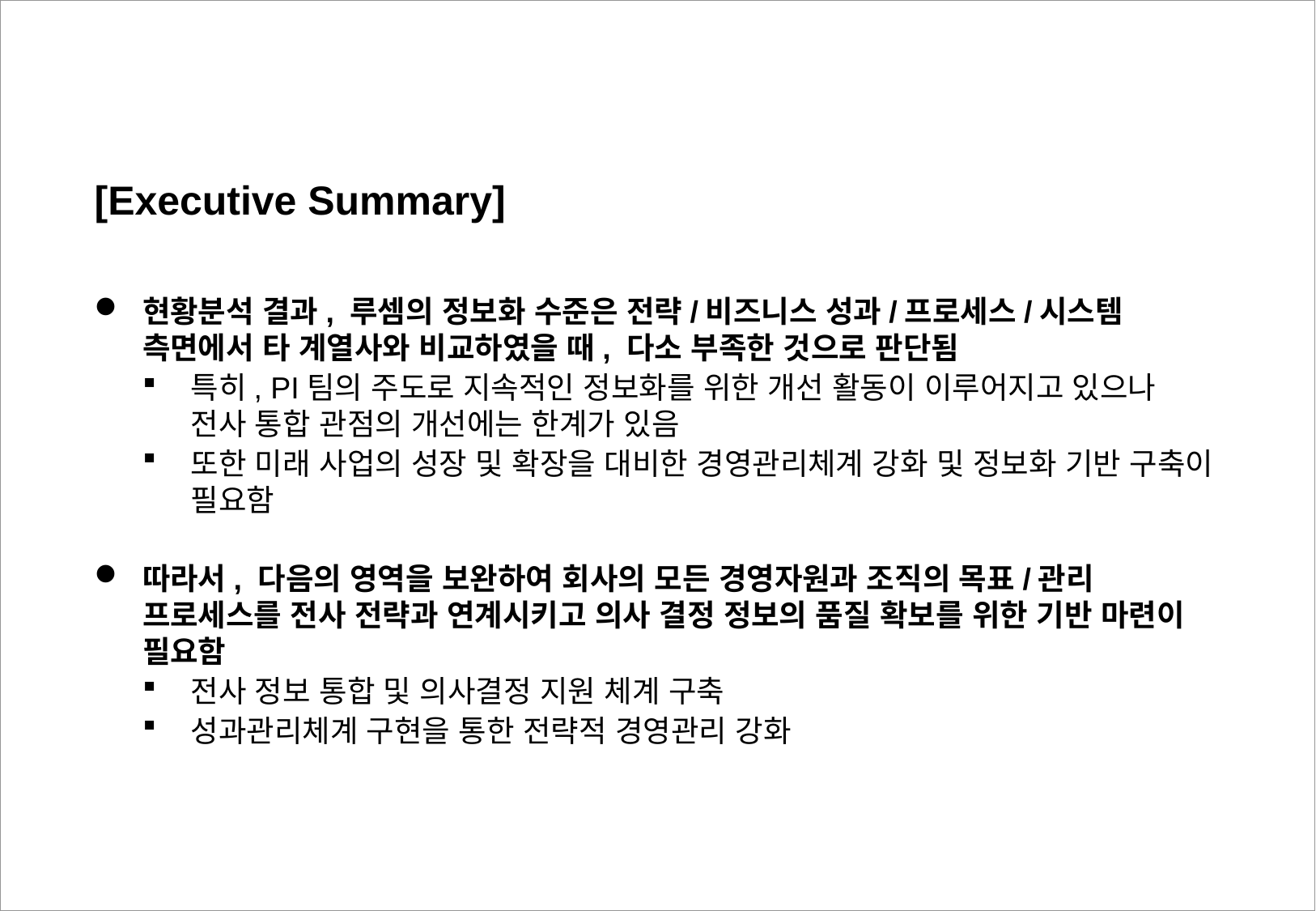

[Executive Summary]

현황분석 결과, 루셈의 정보화 수준은 전략/비즈니스 성과/프로세스/시스템 측면에서 타 계열사와 비교하였을 때, 다소 부족한 것으로 판단됨
특히, PI팀의 주도로 지속적인 정보화를 위한 개선 활동이 이루어지고 있으나 전사 통합 관점의 개선에는 한계가 있음
또한 미래 사업의 성장 및 확장을 대비한 경영관리체계 강화 및 정보화 기반 구축이 필요함

따라서, 다음의 영역을 보완하여 회사의 모든 경영자원과 조직의 목표/관리 프로세스를 전사 전략과 연계시키고 의사 결정 정보의 품질 확보를 위한 기반 마련이 필요함
전사 정보 통합 및 의사결정 지원 체계 구축
성과관리체계 구현을 통한 전략적 경영관리 강화